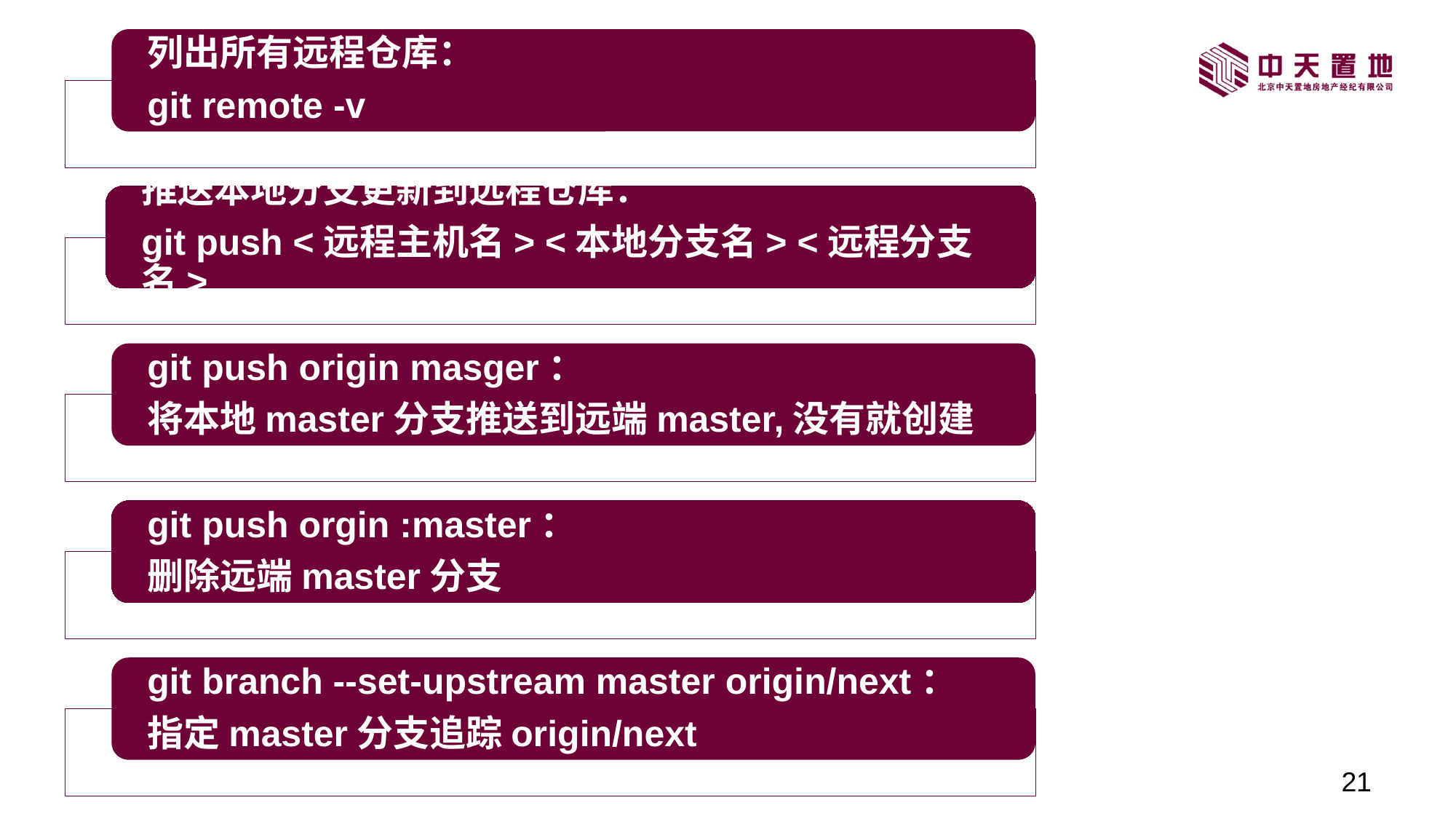

列出所有远程仓库：
git remote -v
推送本地分支更新到远程仓库：
git push <远程主机名> <本地分支名> <远程分支名>
git push origin masger：
将本地master分支推送到远端master,没有就创建
git push orgin :master：
删除远端master分支
git branch --set-upstream master origin/next：
指定master分支追踪origin/next
21